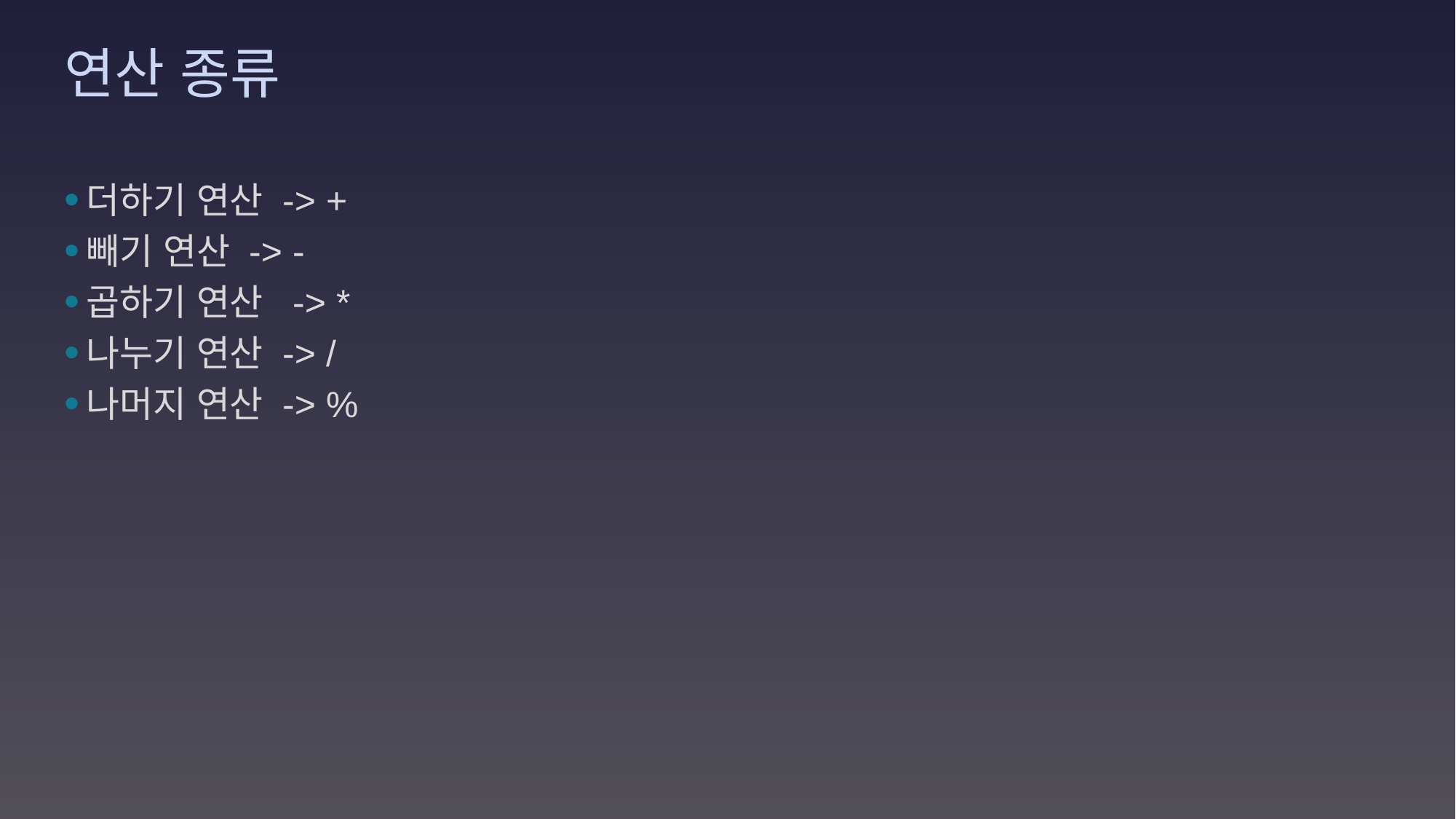

# 연산 종류
더하기 연산 -> +
빼기 연산 -> -
곱하기 연산  -> *
나누기 연산 -> /
나머지 연산 -> %